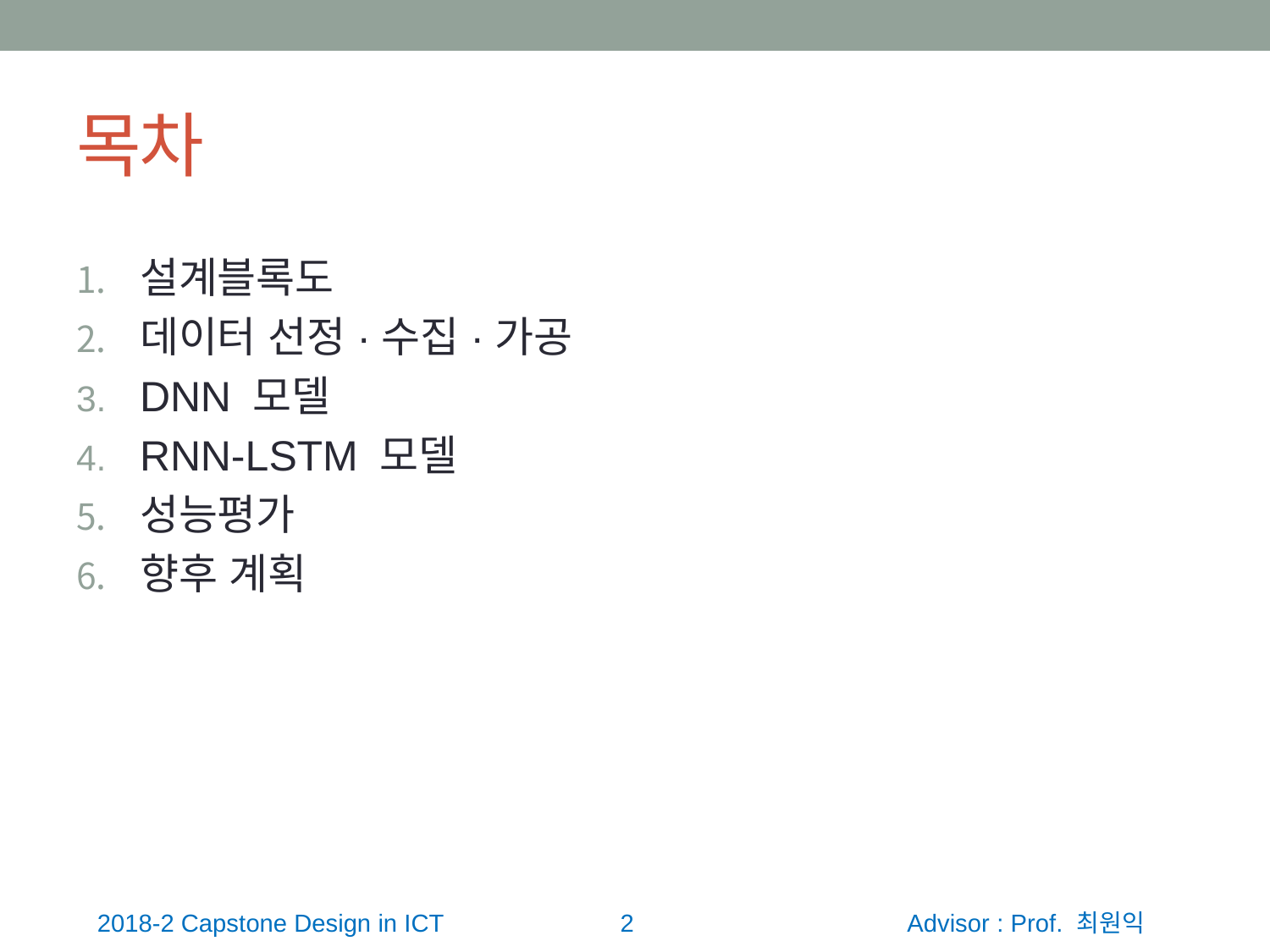

# 목차

설계블록도
데이터 선정 ∙ 수집 ∙ 가공
DNN 모델
RNN-LSTM 모델
성능평가
향후 계획